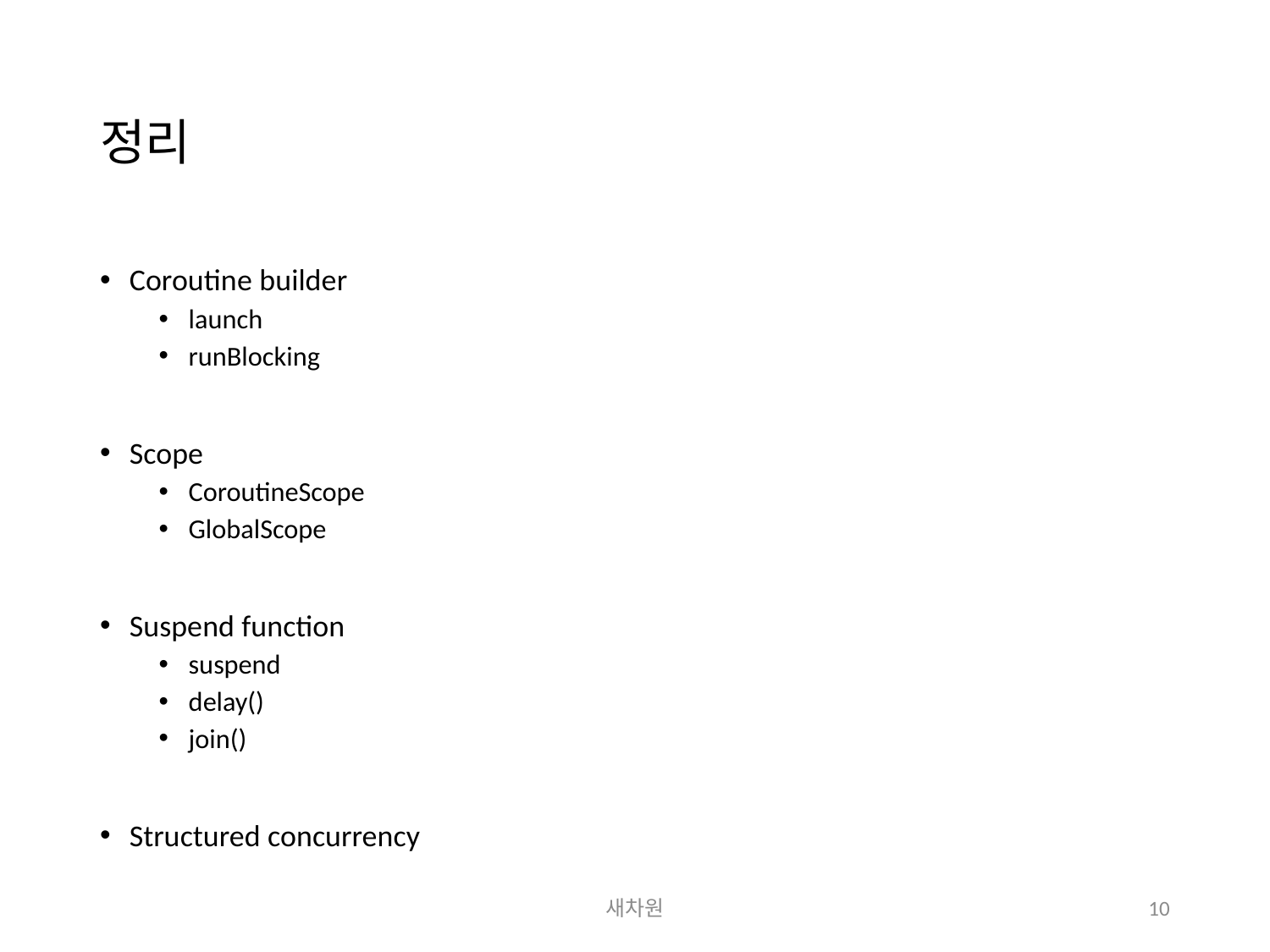

정리
Coroutine builder
launch
runBlocking

Scope
CoroutineScope
GlobalScope

Suspend function
suspend
delay()
join()

Structured concurrency
새차원
10